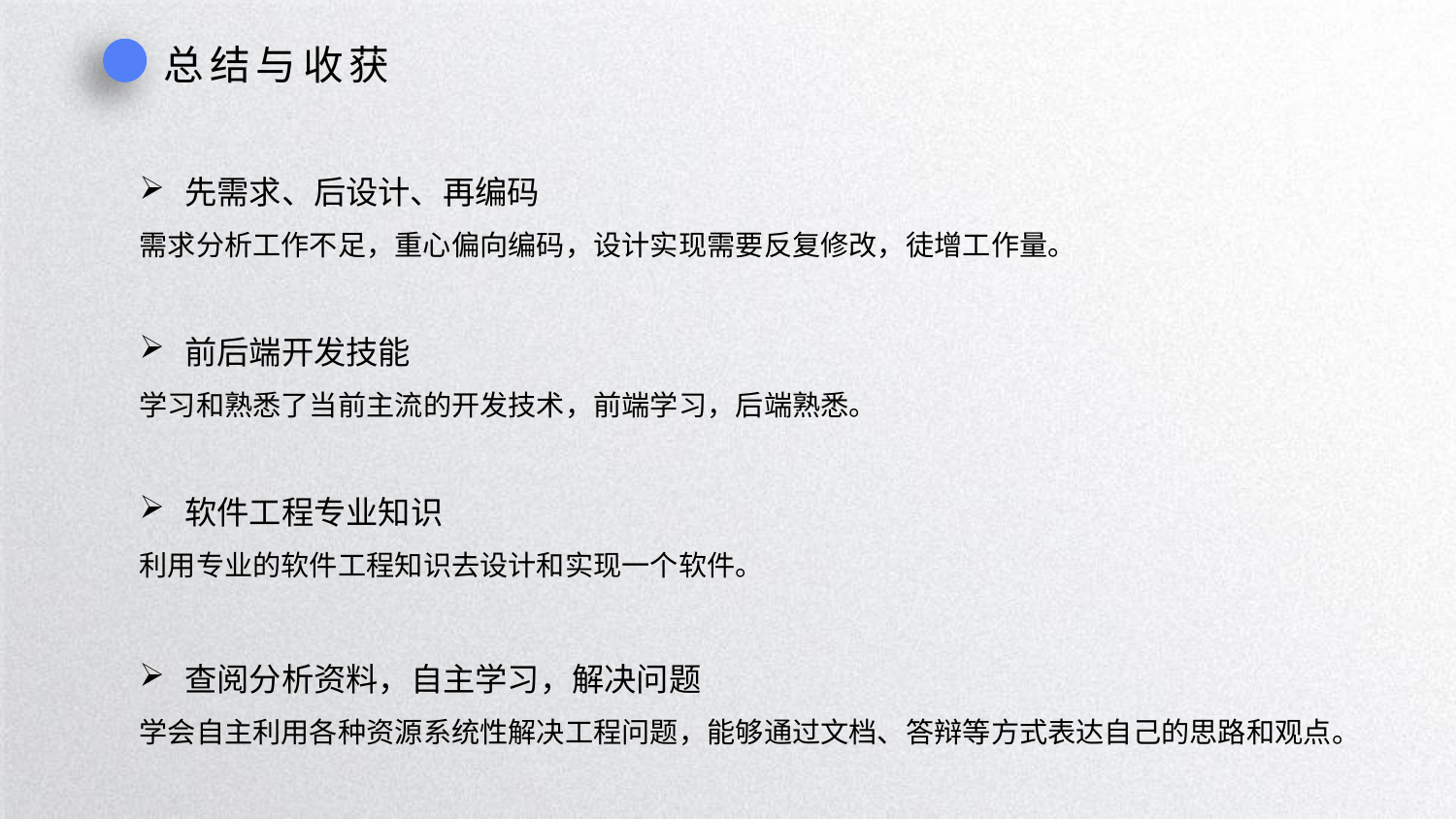

总结与收获

先需求、后设计、再编码
需求分析工作不足，重心偏向编码，设计实现需要反复修改，徒增工作量。

前后端开发技能
学习和熟悉了当前主流的开发技术，前端学习，后端熟悉。

软件工程专业知识
利用专业的软件工程知识去设计和实现一个软件。

查阅分析资料，自主学习，解决问题
学会自主利用各种资源系统性解决工程问题，能够通过文档、答辩等方式表达自己的思路和观点。